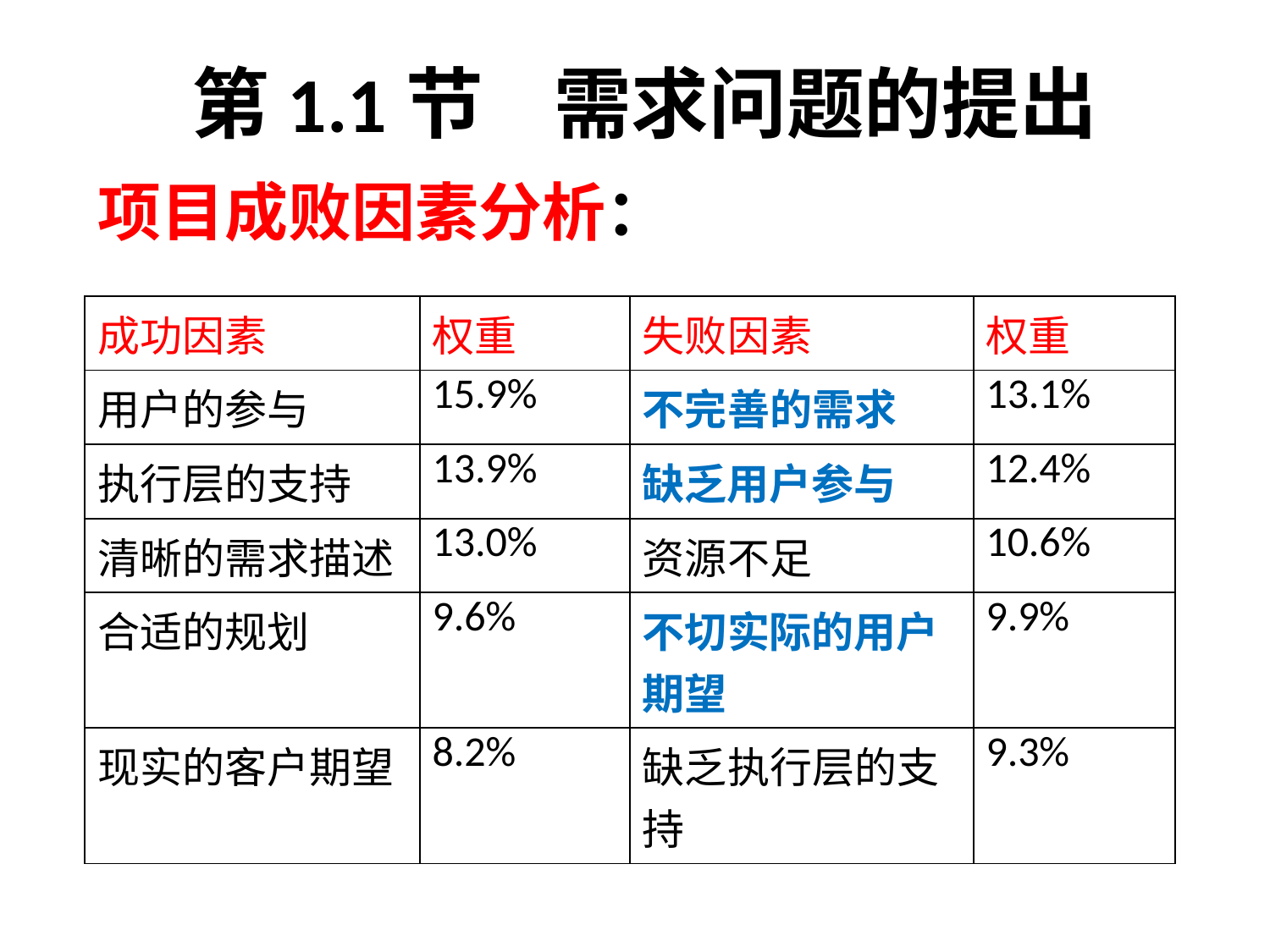

# 第1.1节    需求问题的提出
项目成败因素分析：
| 成功因素 | 权重 | 失败因素 | 权重 |
| --- | --- | --- | --- |
| 用户的参与 | 15.9% | 不完善的需求 | 13.1% |
| 执行层的支持 | 13.9% | 缺乏用户参与 | 12.4% |
| 清晰的需求描述 | 13.0% | 资源不足 | 10.6% |
| 合适的规划 | 9.6% | 不切实际的用户期望 | 9.9% |
| 现实的客户期望 | 8.2% | 缺乏执行层的支持 | 9.3% |